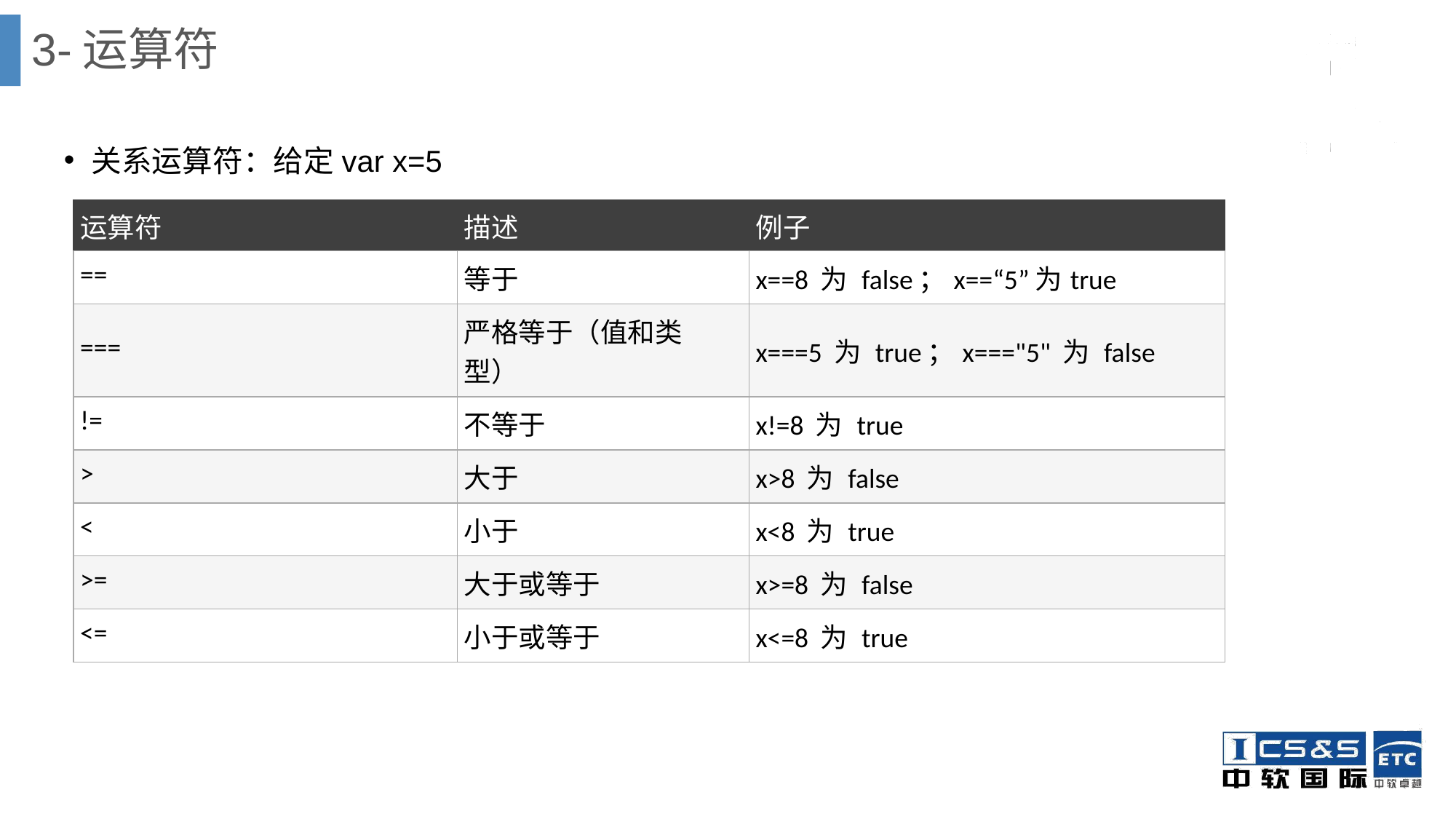

# 3-运算符
关系运算符：给定var x=5
| 运算符 | 描述 | 例子 |
| --- | --- | --- |
| == | 等于 | x==8 为 false；x==“5”为true |
| === | 严格等于（值和类型） | x===5 为 true；x==="5" 为 false |
| != | 不等于 | x!=8 为 true |
| > | 大于 | x>8 为 false |
| < | 小于 | x<8 为 true |
| >= | 大于或等于 | x>=8 为 false |
| <= | 小于或等于 | x<=8 为 true |